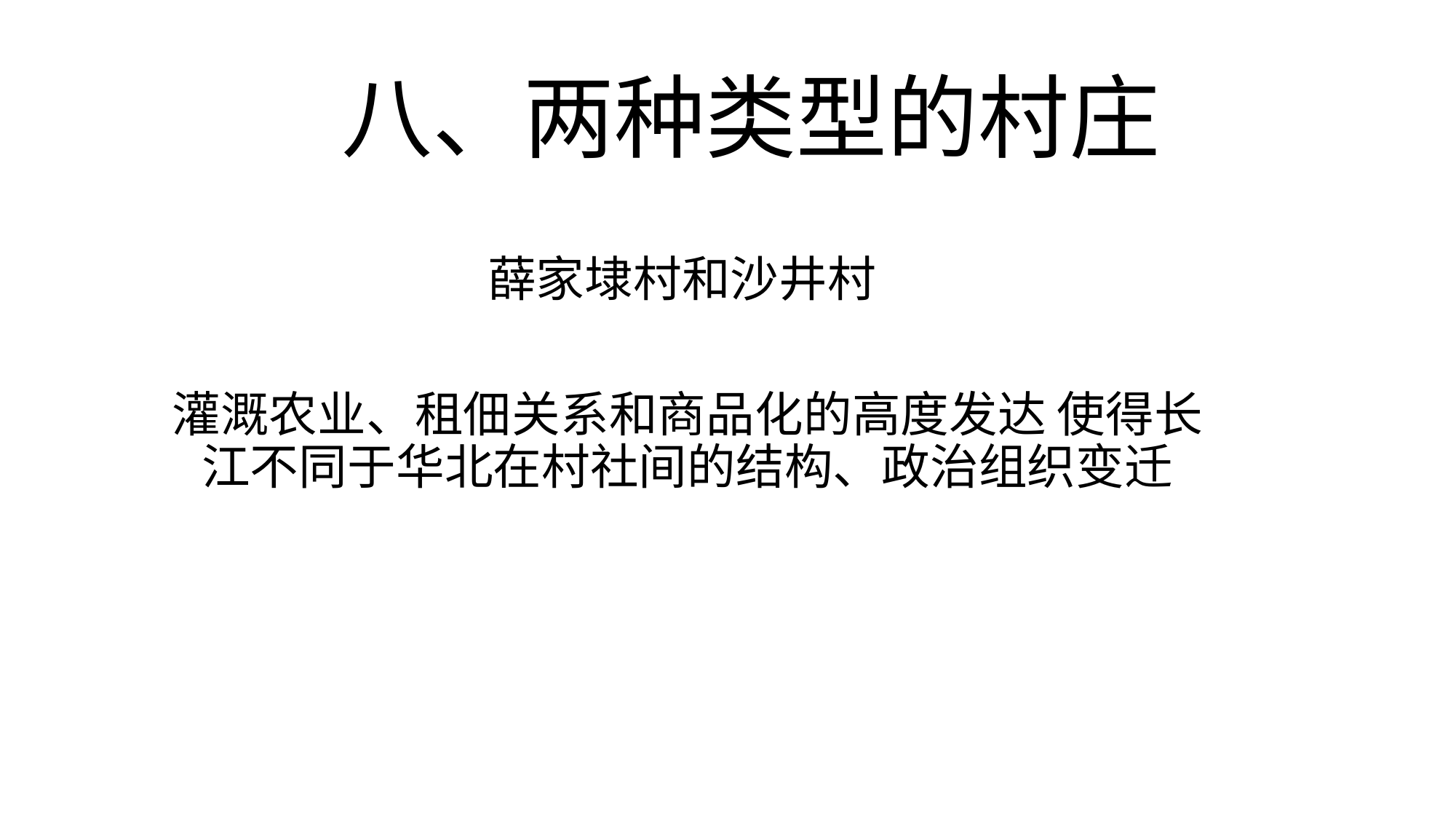

# 八、两种类型的村庄
薛家埭村和沙井村

灌溉农业、租佃关系和商品化的高度发达 使得长江不同于华北在村社间的结构、政治组织变迁